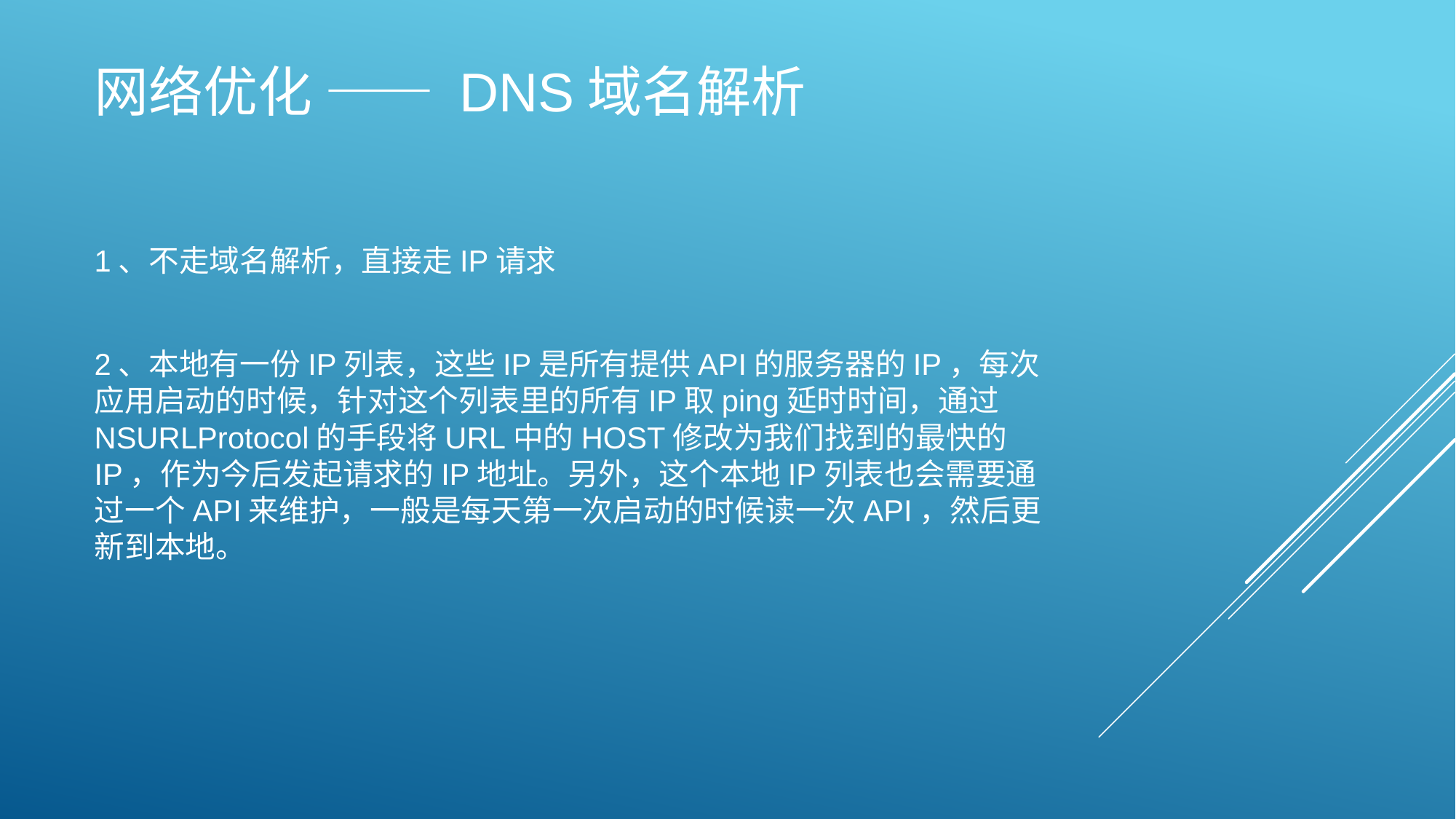

# 网络优化 —— DNS域名解析
1、不走域名解析，直接走IP请求

2、本地有一份IP列表，这些IP是所有提供API的服务器的IP，每次应用启动的时候，针对这个列表里的所有IP取ping延时时间，通过NSURLProtocol的手段将URL中的HOST修改为我们找到的最快的IP，作为今后发起请求的IP地址。另外，这个本地IP列表也会需要通过一个API来维护，一般是每天第一次启动的时候读一次API，然后更新到本地。